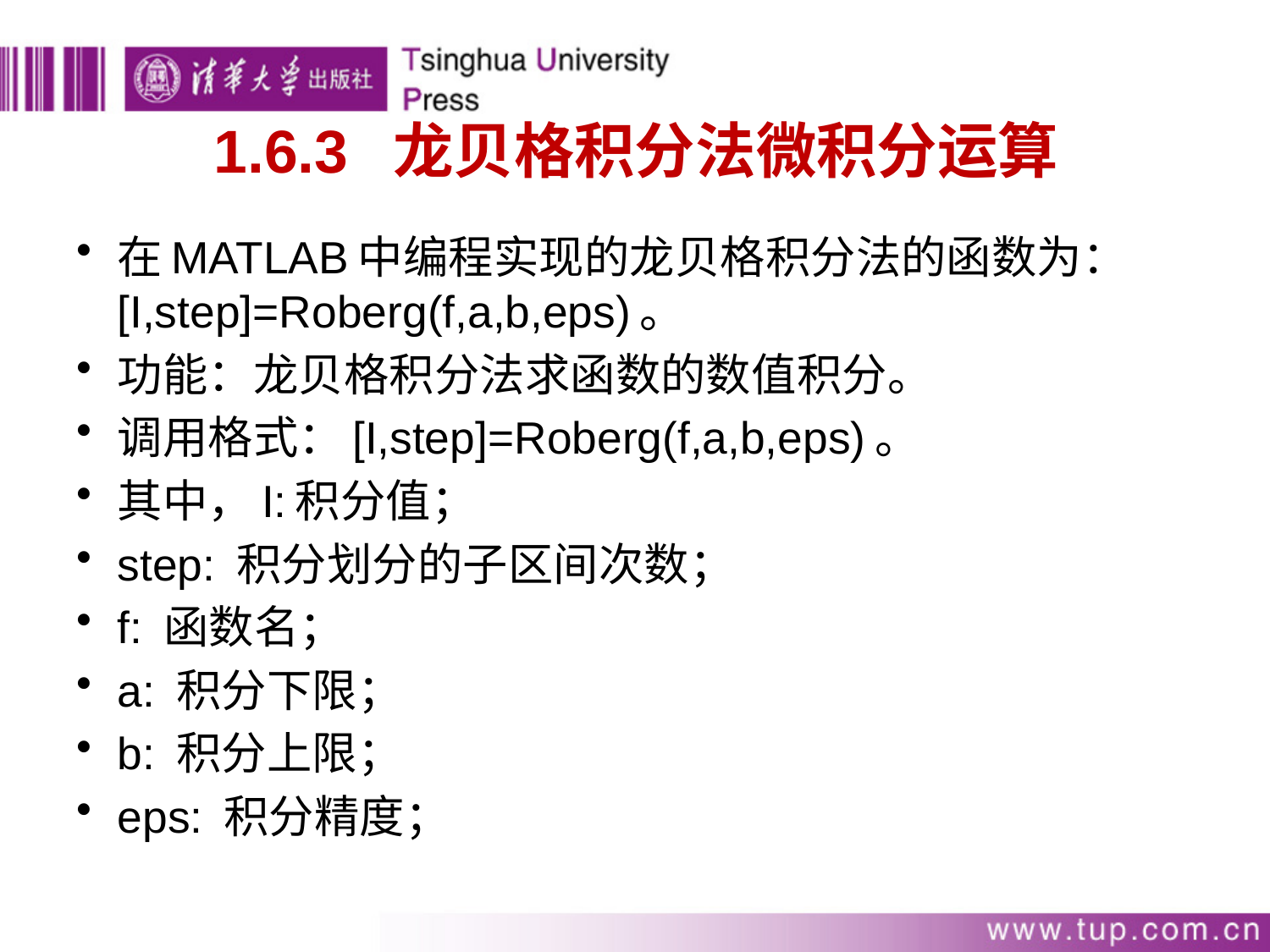

# 1.6.3  龙贝格积分法微积分运算
在MATLAB中编程实现的龙贝格积分法的函数为：[I,step]=Roberg(f,a,b,eps)。
功能：龙贝格积分法求函数的数值积分。
调用格式：[I,step]=Roberg(f,a,b,eps)。
其中，I:积分值；
step: 积分划分的子区间次数；
f: 函数名；
a: 积分下限；
b: 积分上限；
eps: 积分精度；